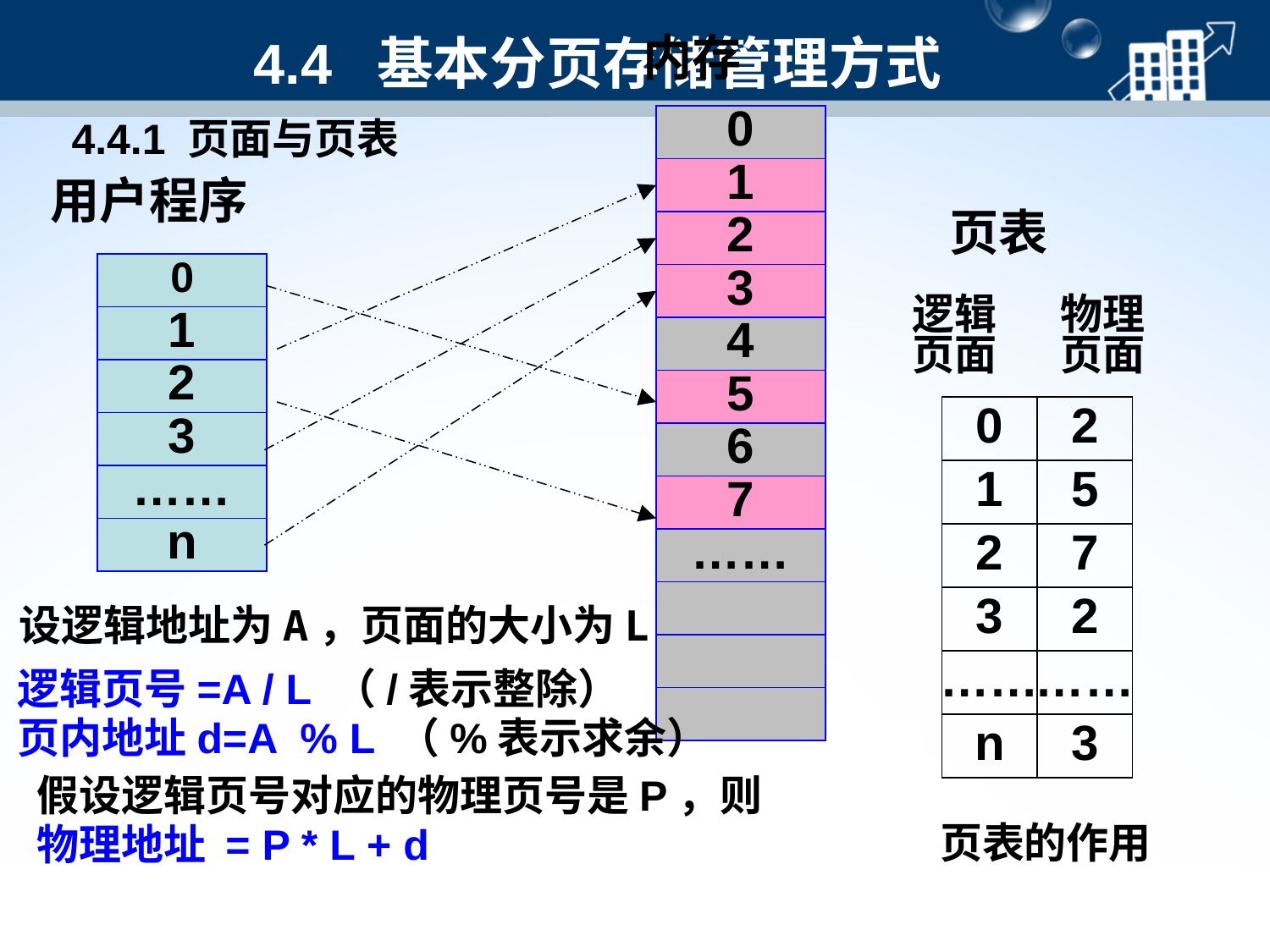

内存
4.4  基本分页存储管理方式
4.4.1 页面与页表
0
1
用户程序

页表
2

0
3

逻辑页面
物理页面
1
4
2
5
0
2

3
6
1
5
……
7
n
2
7
……

3
2
设逻辑地址为A，页面的大小为L

……
……
逻辑页号=A / L （/表示整除）
页内地址d=A  % L （%表示求余）

n
3
假设逻辑页号对应的物理页号是P，则
物理地址 = P * L + d
页表的作用